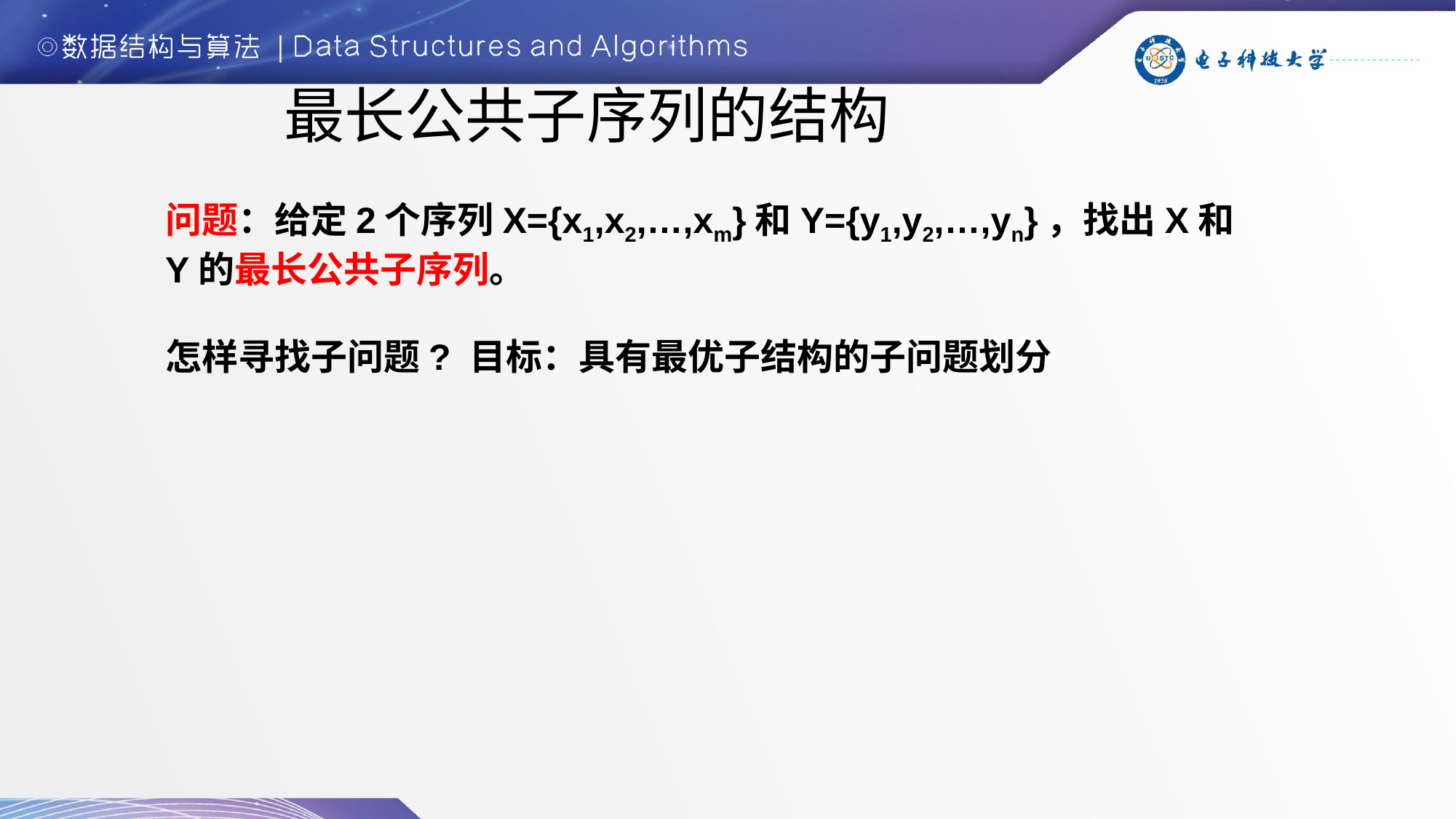

# 最长公共子序列的结构
问题：给定2个序列X={x1,x2,…,xm}和Y={y1,y2,…,yn}，找出X和Y的最长公共子序列。

怎样寻找子问题? 目标：具有最优子结构的子问题划分